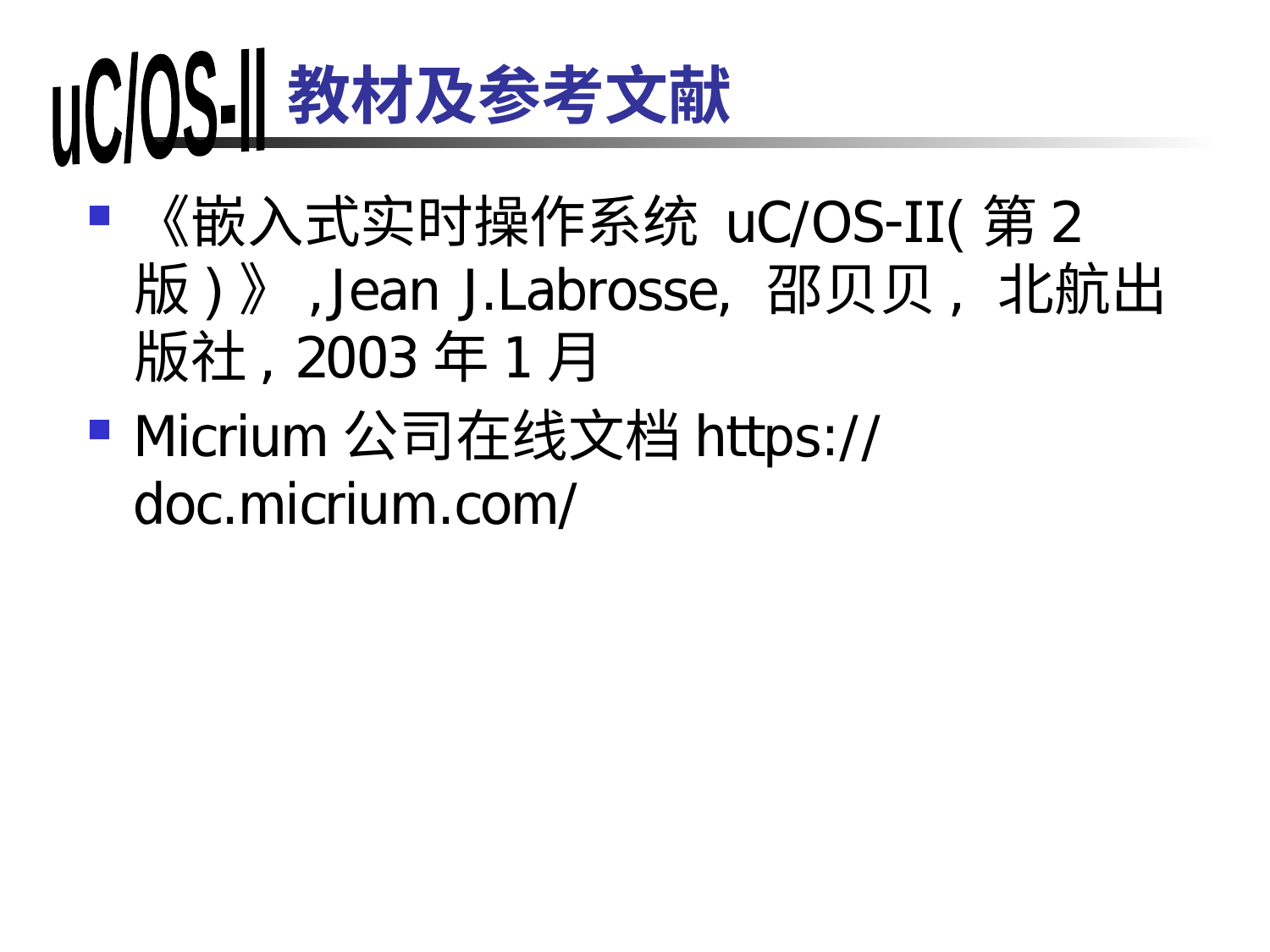

# 教材及参考文献
《嵌入式实时操作系统 uC/OS-II(第2版)》,Jean J.Labrosse, 邵贝贝, 北航出版社, 2003年1月
Micrium公司在线文档https://doc.micrium.com/